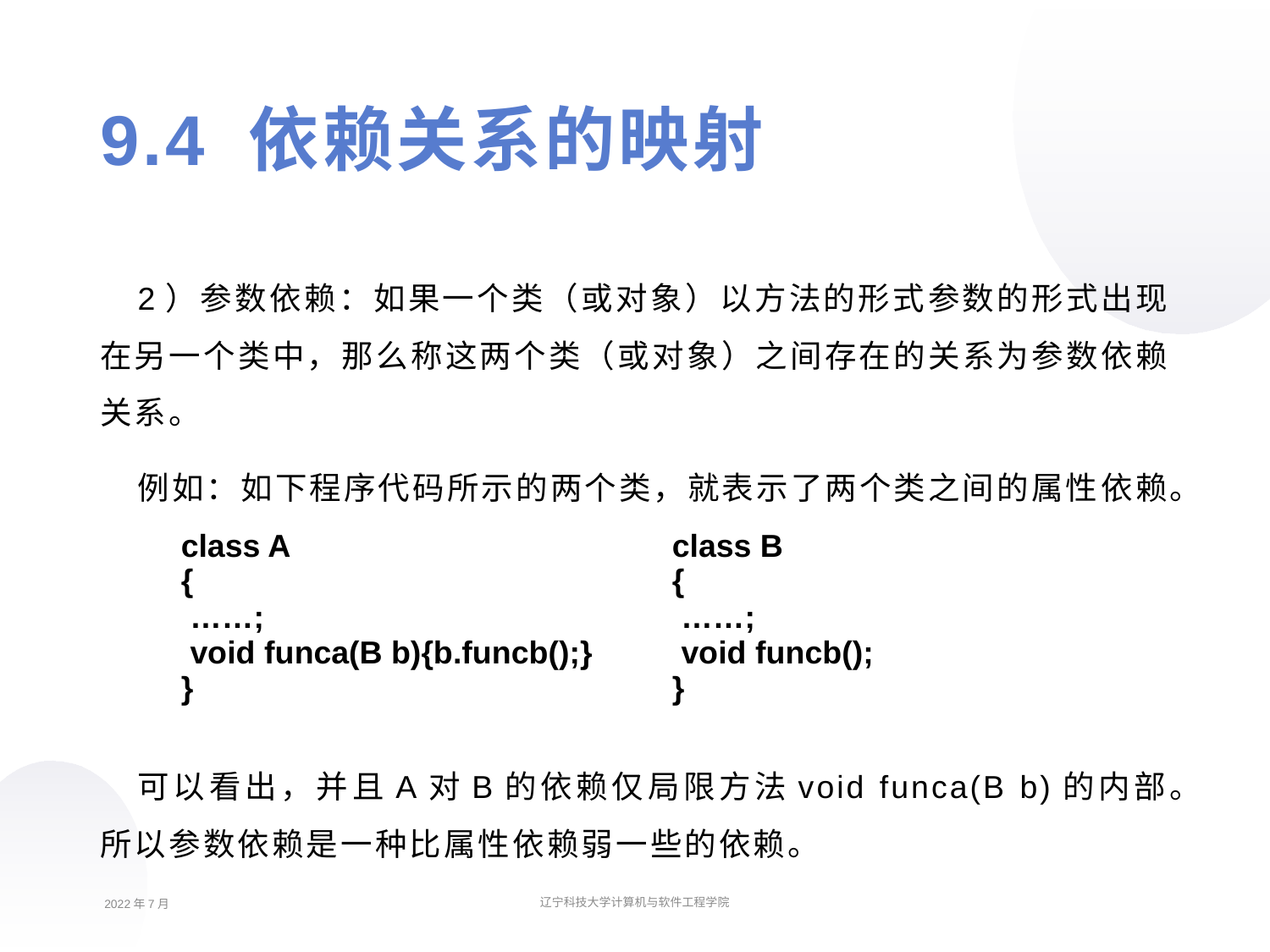

9.4 依赖关系的映射
2）参数依赖：如果一个类（或对象）以方法的形式参数的形式出现在另一个类中，那么称这两个类（或对象）之间存在的关系为参数依赖关系。
例如：如下程序代码所示的两个类，就表示了两个类之间的属性依赖。

可以看出，并且A对B的依赖仅局限方法void funca(B b)的内部。所以参数依赖是一种比属性依赖弱一些的依赖。

| class A { ……; void funca(B b){b.funcb();} } | class B { ……; void funcb(); } |
| --- | --- |

2022年7月
辽宁科技大学计算机与软件工程学院
64